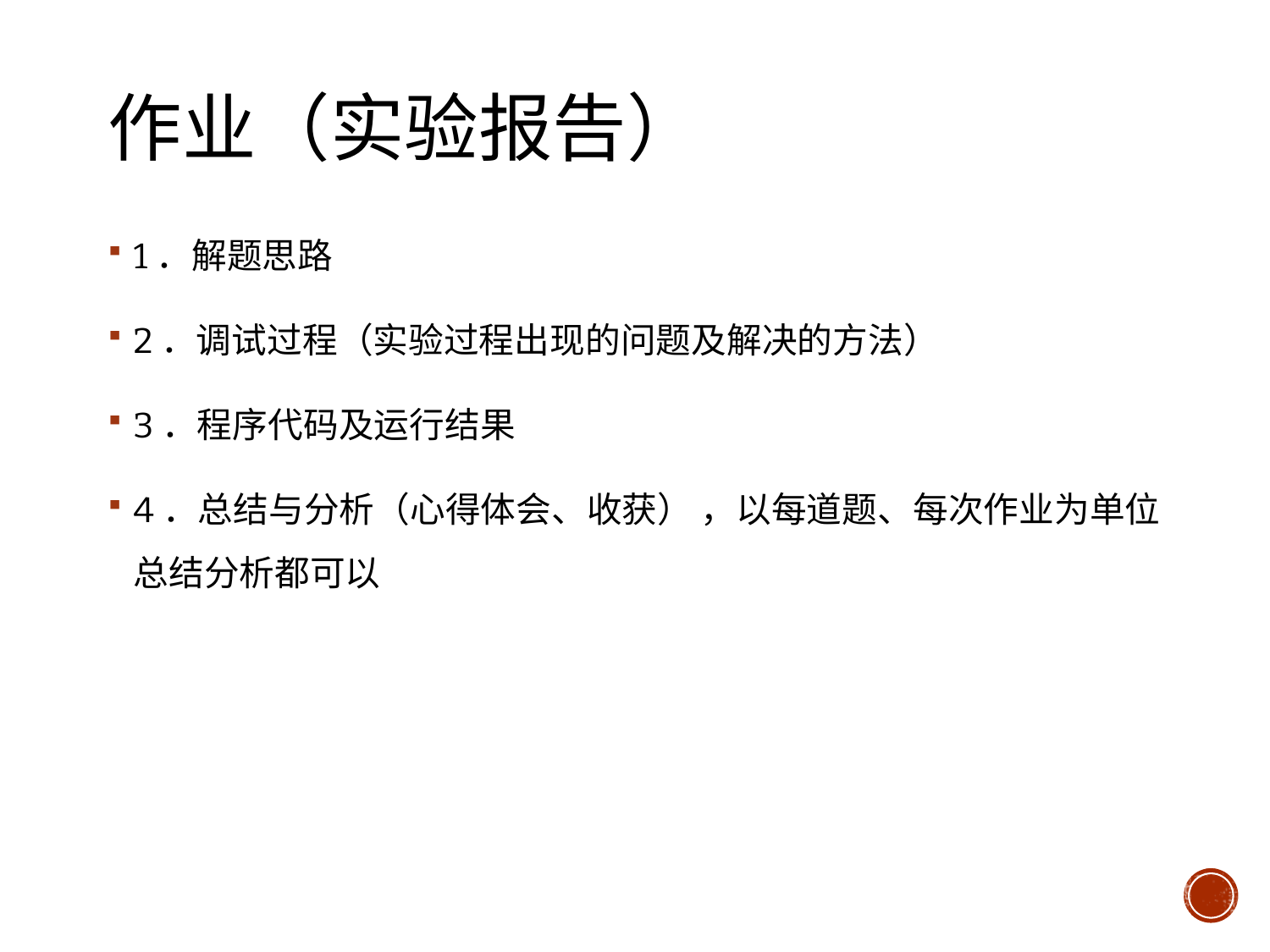

# 作业（实验报告）
1．解题思路
2．调试过程（实验过程出现的问题及解决的方法）
3．程序代码及运行结果
4．总结与分析（心得体会、收获） ，以每道题、每次作业为单位总结分析都可以